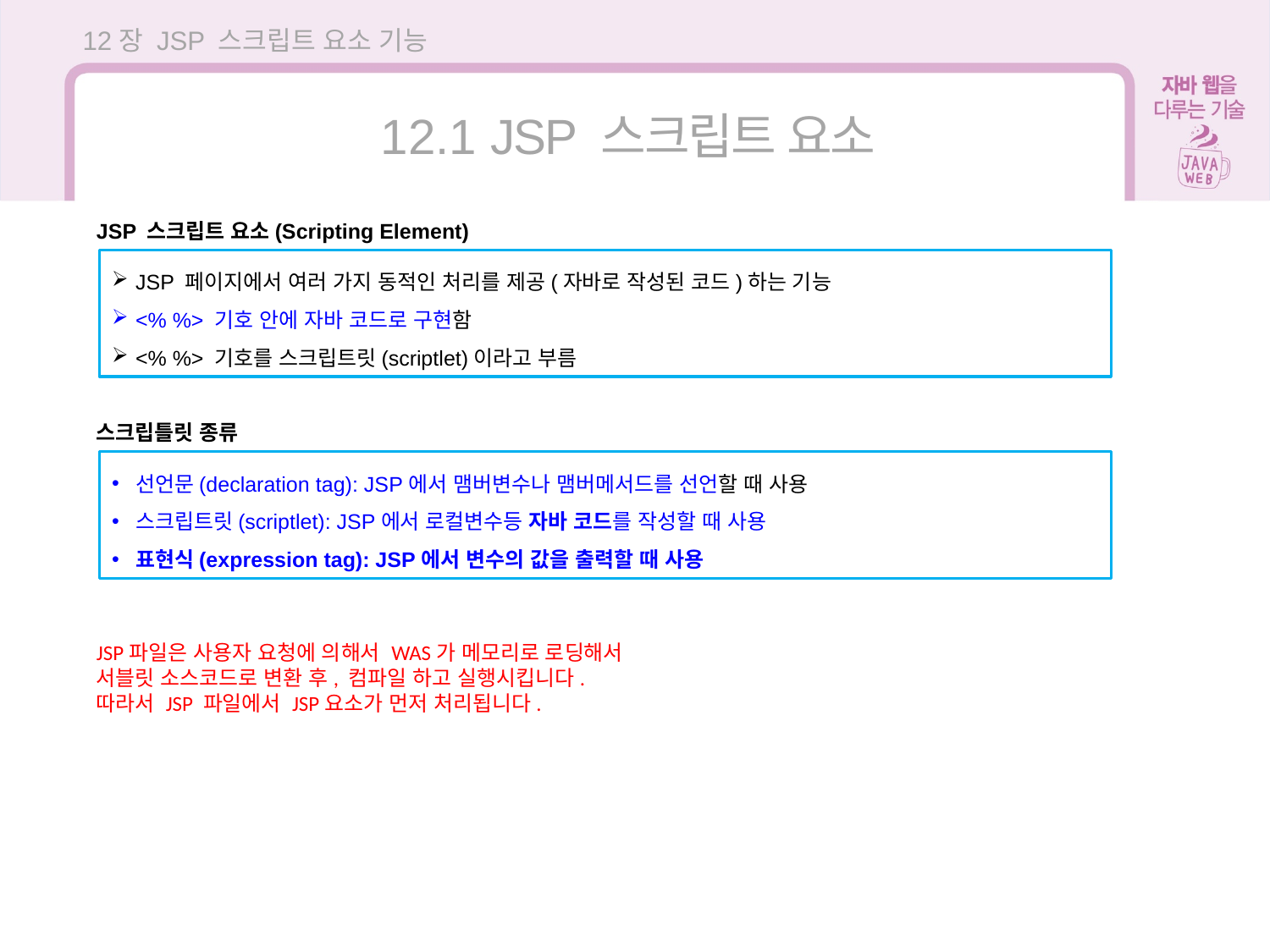

12장 JSP 스크립트 요소 기능
12.1 JSP 스크립트 요소
JSP 스크립트 요소(Scripting Element)
JSP 페이지에서 여러 가지 동적인 처리를 제공(자바로 작성된 코드)하는 기능
<% %> 기호 안에 자바 코드로 구현함
<% %> 기호를 스크립트릿(scriptlet)이라고 부름
스크립틀릿 종류
선언문(declaration tag): JSP에서 맴버변수나 맴버메서드를 선언할 때 사용
스크립트릿(scriptlet): JSP에서 로컬변수등 자바 코드를 작성할 때 사용
표현식(expression tag): JSP에서 변수의 값을 출력할 때 사용
JSP파일은 사용자 요청에 의해서 WAS가 메모리로 로딩해서
서블릿 소스코드로 변환 후, 컴파일 하고 실행시킵니다.
따라서 JSP 파일에서 JSP요소가 먼저 처리됩니다.